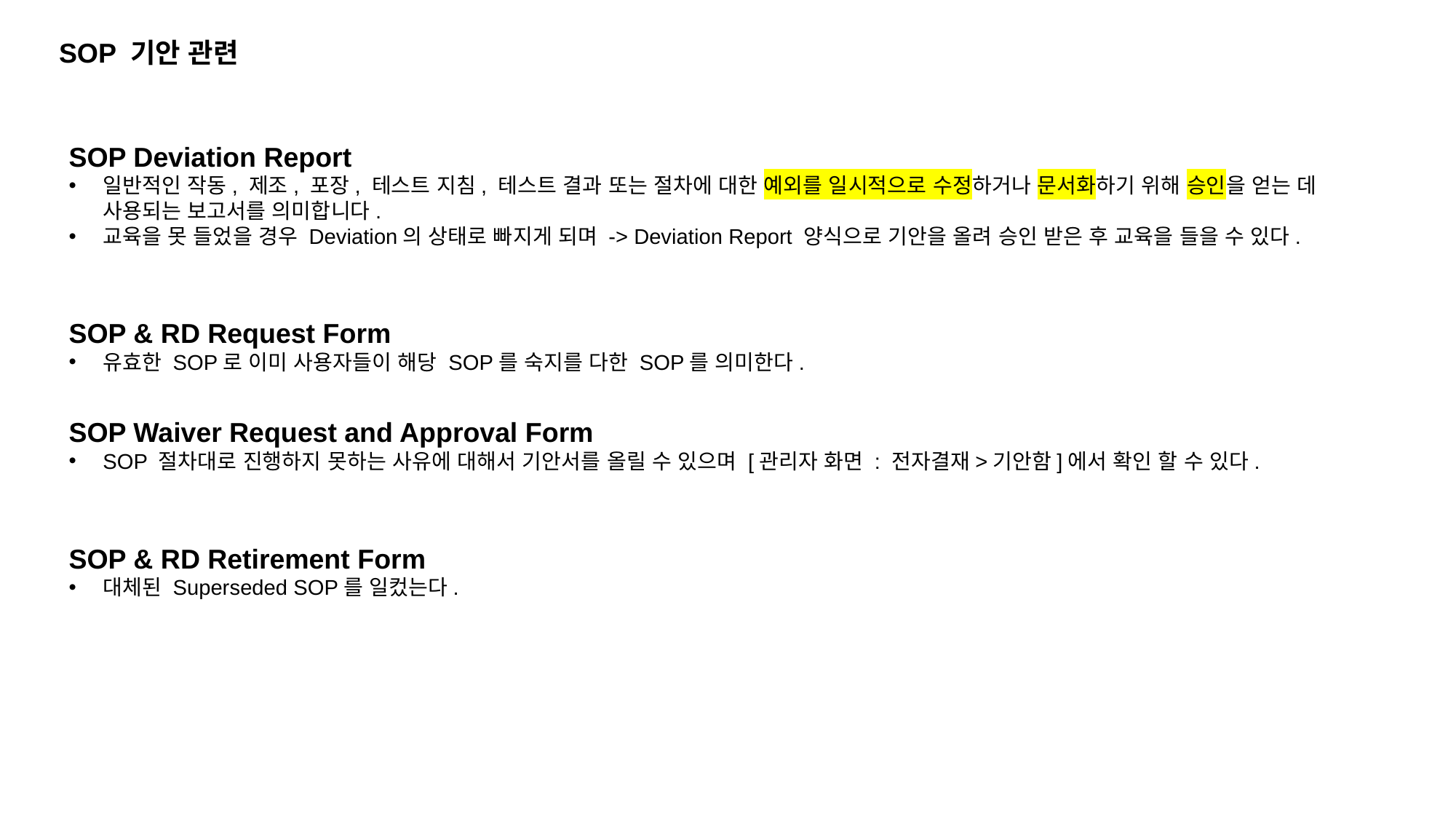

SOP 기안 관련
SOP Deviation Report
일반적인 작동, 제조, 포장, 테스트 지침, 테스트 결과 또는 절차에 대한 예외를 일시적으로 수정하거나 문서화하기 위해 승인을 얻는 데 사용되는 보고서를 의미합니다.
교육을 못 들었을 경우 Deviation의 상태로 빠지게 되며 -> Deviation Report 양식으로 기안을 올려 승인 받은 후 교육을 들을 수 있다.
SOP & RD Request Form
유효한 SOP로 이미 사용자들이 해당 SOP를 숙지를 다한 SOP를 의미한다.
SOP Waiver Request and Approval Form
SOP 절차대로 진행하지 못하는 사유에 대해서 기안서를 올릴 수 있으며 [관리자 화면 : 전자결재>기안함]에서 확인 할 수 있다.
SOP & RD Retirement Form
대체된 Superseded SOP를 일컸는다.